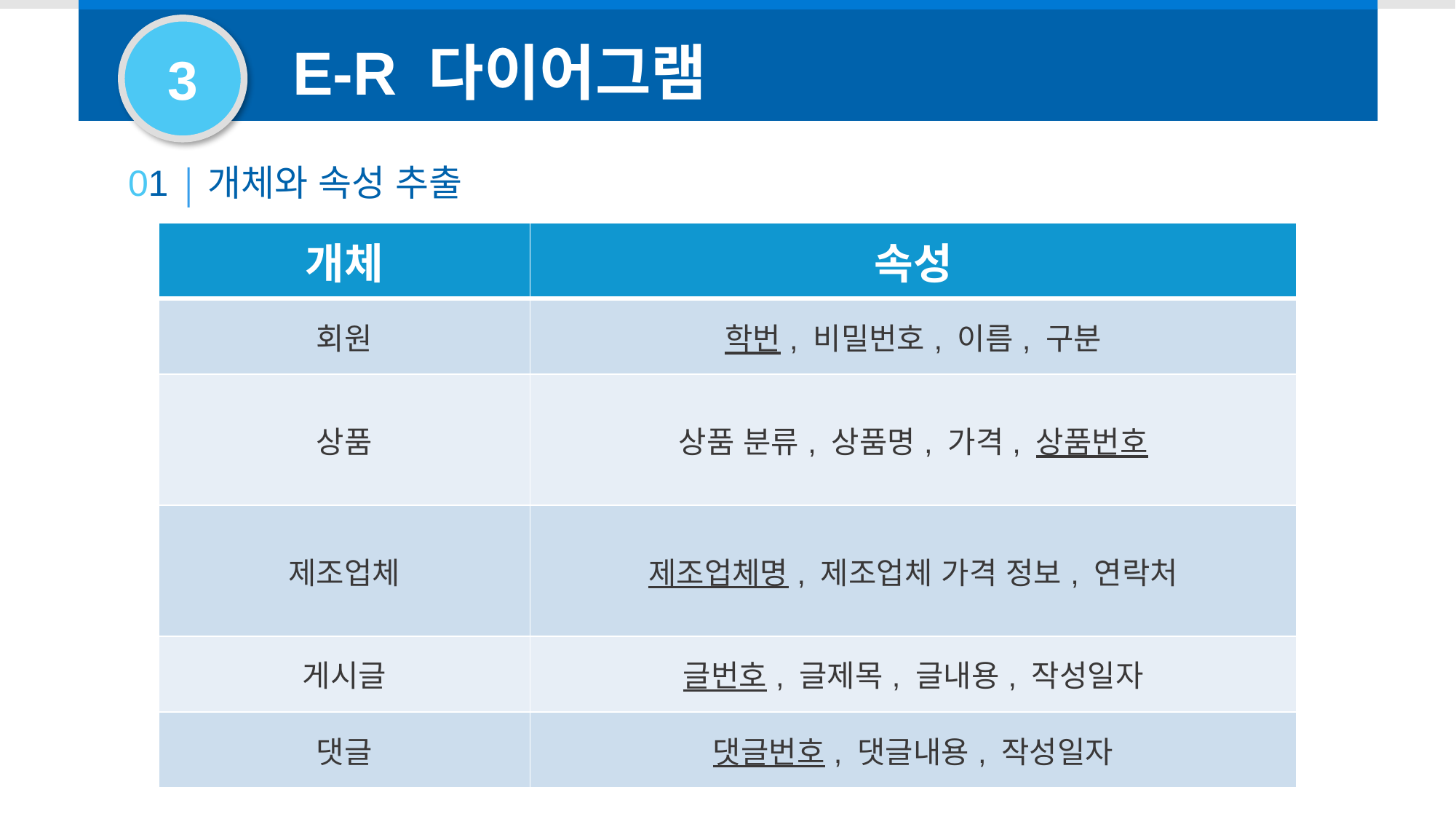

3
E-R 다이어그램
01   개체와 속성 추출
| 개체 | 속성 |
| --- | --- |
| 회원 | 학번, 비밀번호, 이름, 구분 |
| 상품 | 상품 분류, 상품명, 가격, 상품번호 |
| 제조업체 | 제조업체명, 제조업체 가격 정보, 연락처 |
| 게시글 | 글번호, 글제목, 글내용, 작성일자 |
| 댓글 | 댓글번호, 댓글내용, 작성일자 |